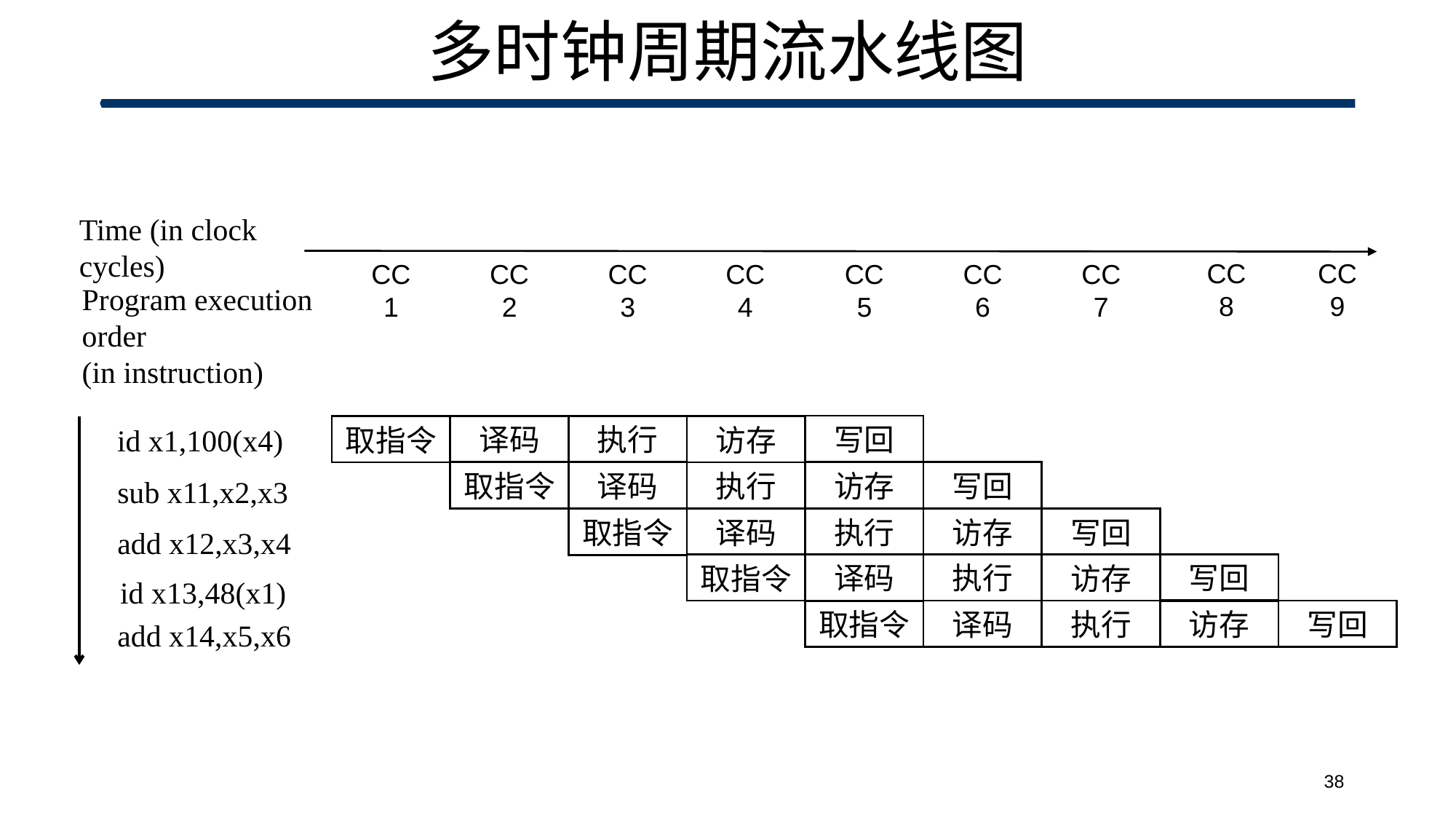

# 多时钟周期流水线图
Time (in clock cycles)
CC9
CC8
CC1
CC2
CC3
CC4
CC5
CC6
CC7
Program execution
order
(in instruction)
写回
译码
执行
取指令
访存
写回
译码
执行
取指令
访存
写回
译码
执行
取指令
访存
写回
译码
执行
取指令
访存
写回
译码
执行
取指令
访存
id x1,100(x4)
sub x11,x2,x3
add x12,x3,x4
id x13,48(x1)
add x14,x5,x6
38